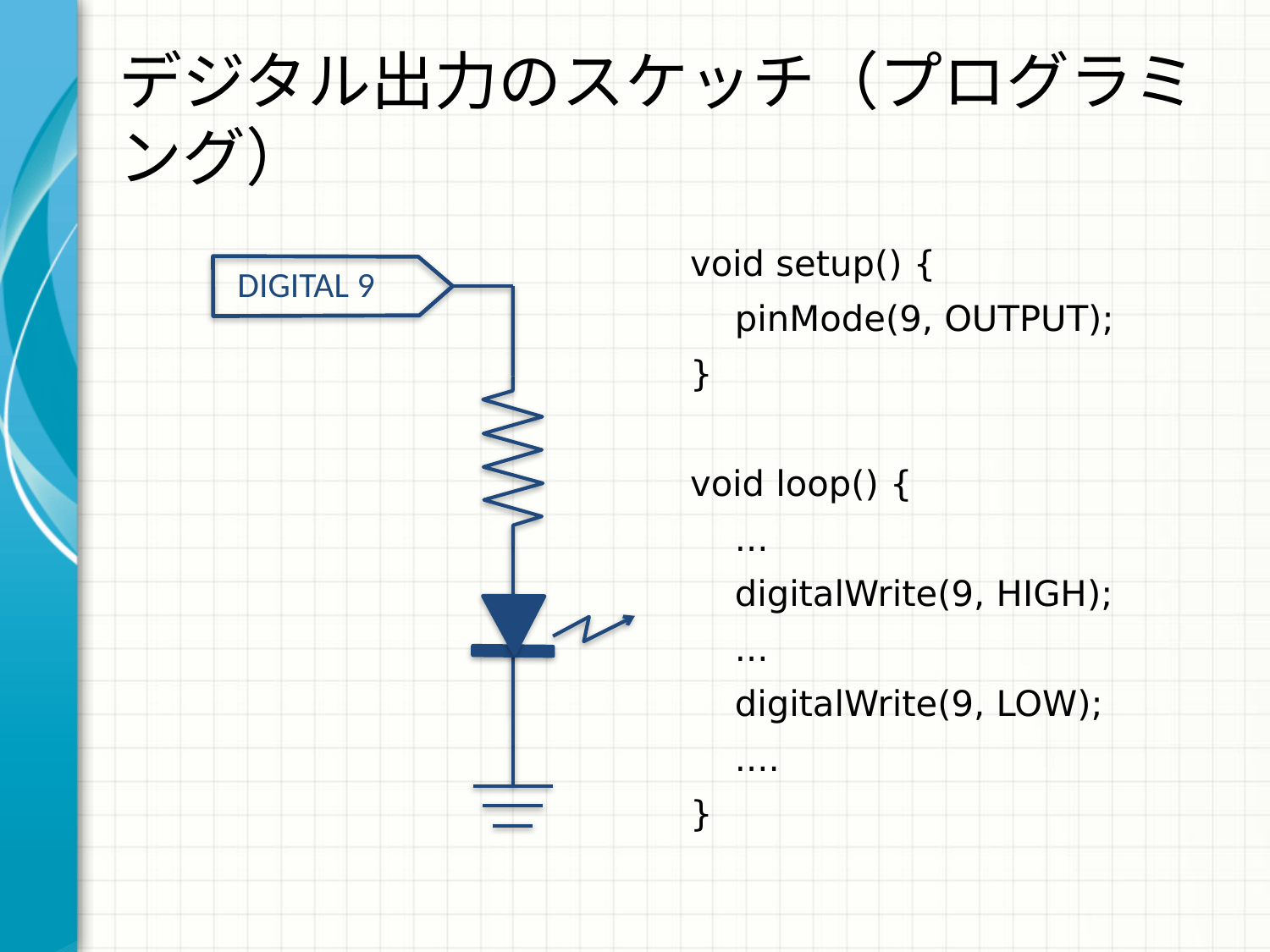

# デジタル出力のスケッチ（プログラミング）
void setup() {
    pinMode(9, OUTPUT);
}

void loop() {
    ...
    digitalWrite(9, HIGH);
    ...
    digitalWrite(9, LOW);
    ....
}

DIGITAL 9